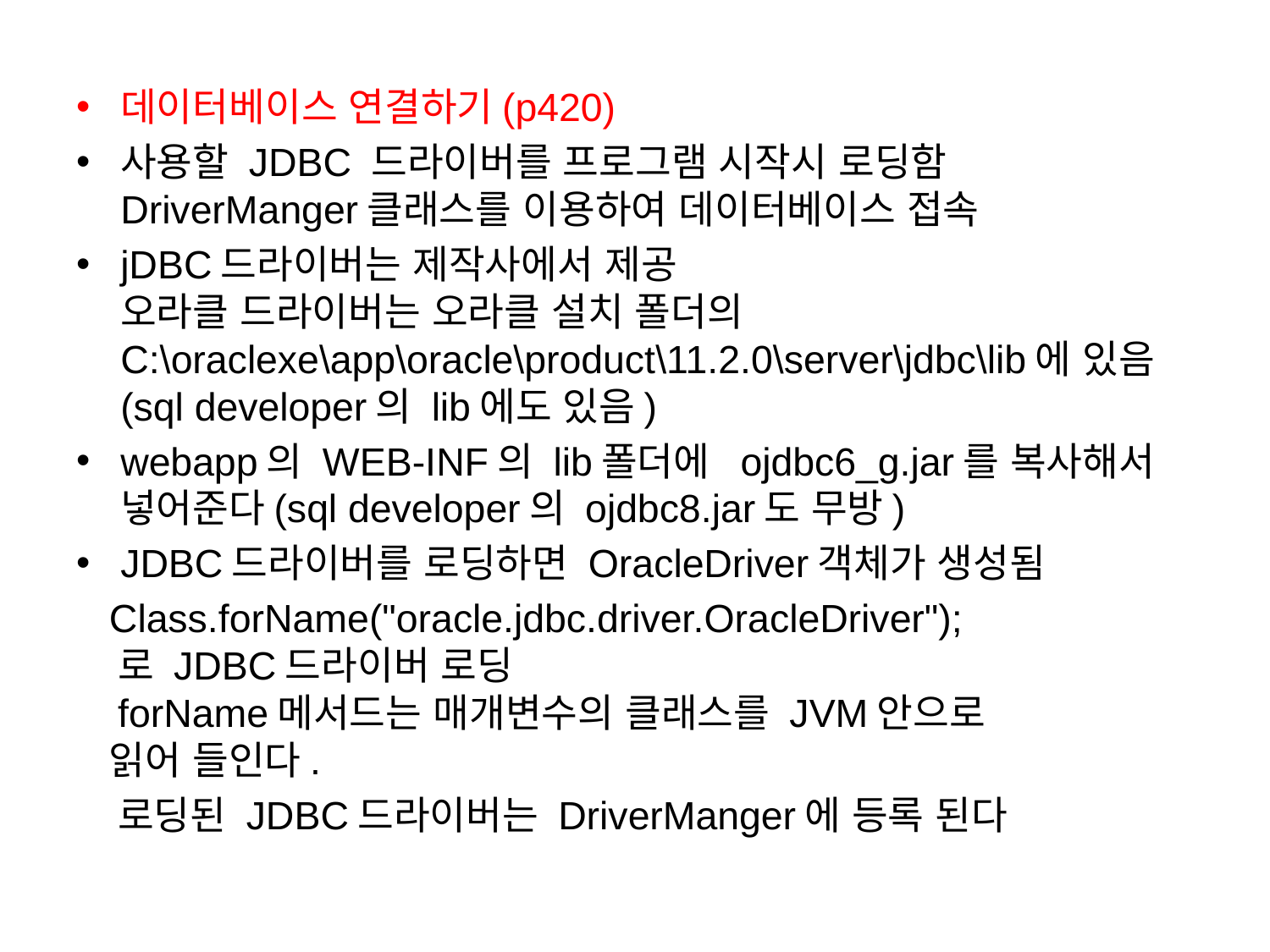

데이터베이스 연결하기(p420)
사용할 JDBC 드라이버를 프로그램 시작시 로딩함
DriverManger클래스를 이용하여 데이터베이스 접속
jDBC드라이버는 제작사에서 제공
오라클 드라이버는 오라클 설치 폴더의
C:\oraclexe\app\oracle\product\11.2.0\server\jdbc\lib에 있음(sql developer의 lib에도 있음)
webapp의 WEB-INF의 lib폴더에  ojdbc6_g.jar를 복사해서 넣어준다(sql developer의 ojdbc8.jar도 무방)
JDBC드라이버를 로딩하면 OracleDriver객체가 생성됨
   Class.forName("oracle.jdbc.driver.OracleDriver");
   로 JDBC드라이버 로딩
   forName메서드는 매개변수의 클래스를 JVM안으로
   읽어 들인다.
   로딩된 JDBC드라이버는 DriverManger에 등록 된다